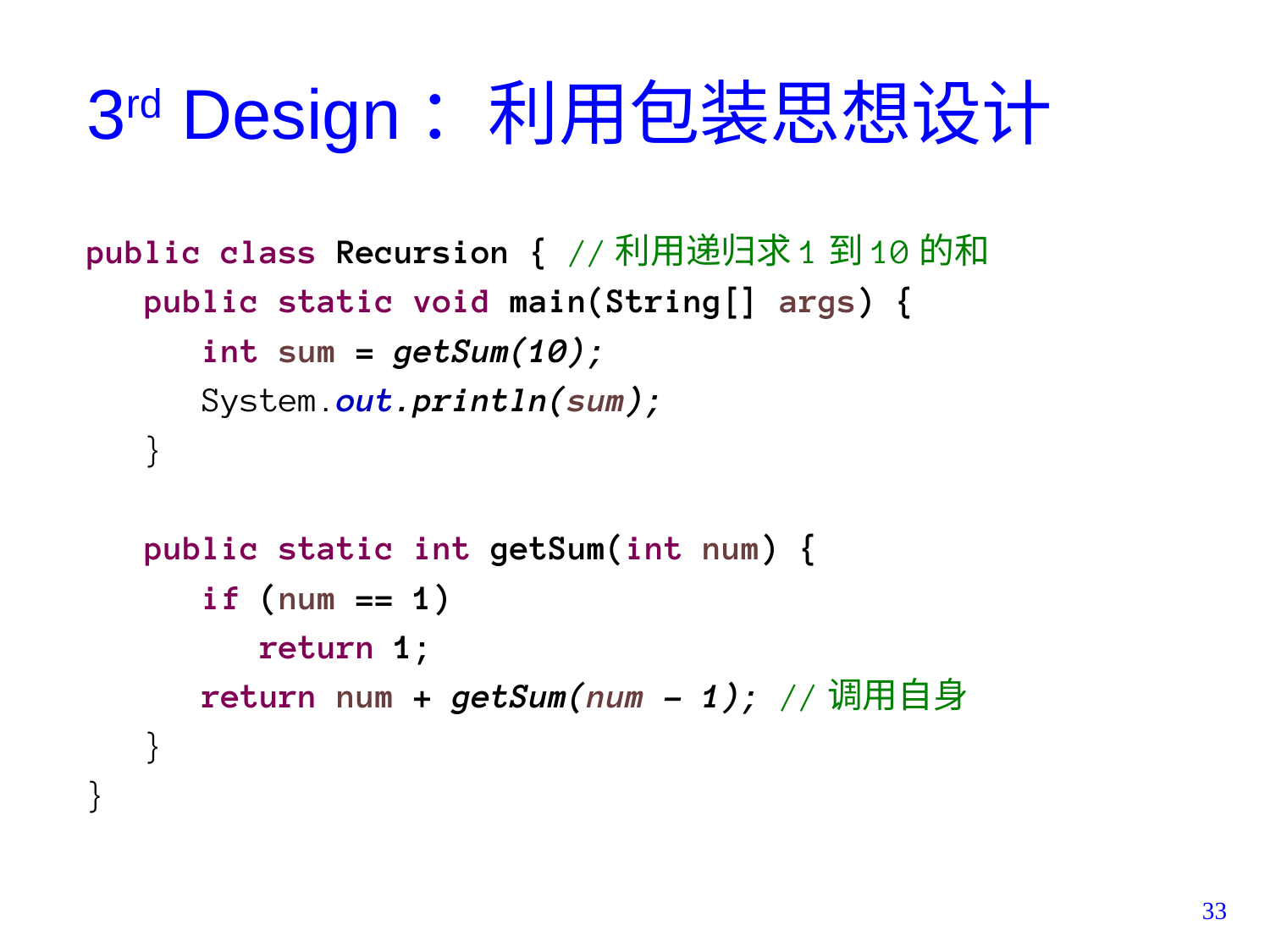

# 3rd Design：利用包装思想设计
public class Recursion { //利用递归求1到10的和
   public static void main(String[] args) {
      int sum = getSum(10);
      System.out.println(sum);
   }

   public static int getSum(int num) {
      if (num == 1)
         return 1;
      return num + getSum(num - 1); //调用自身
   }
}
33